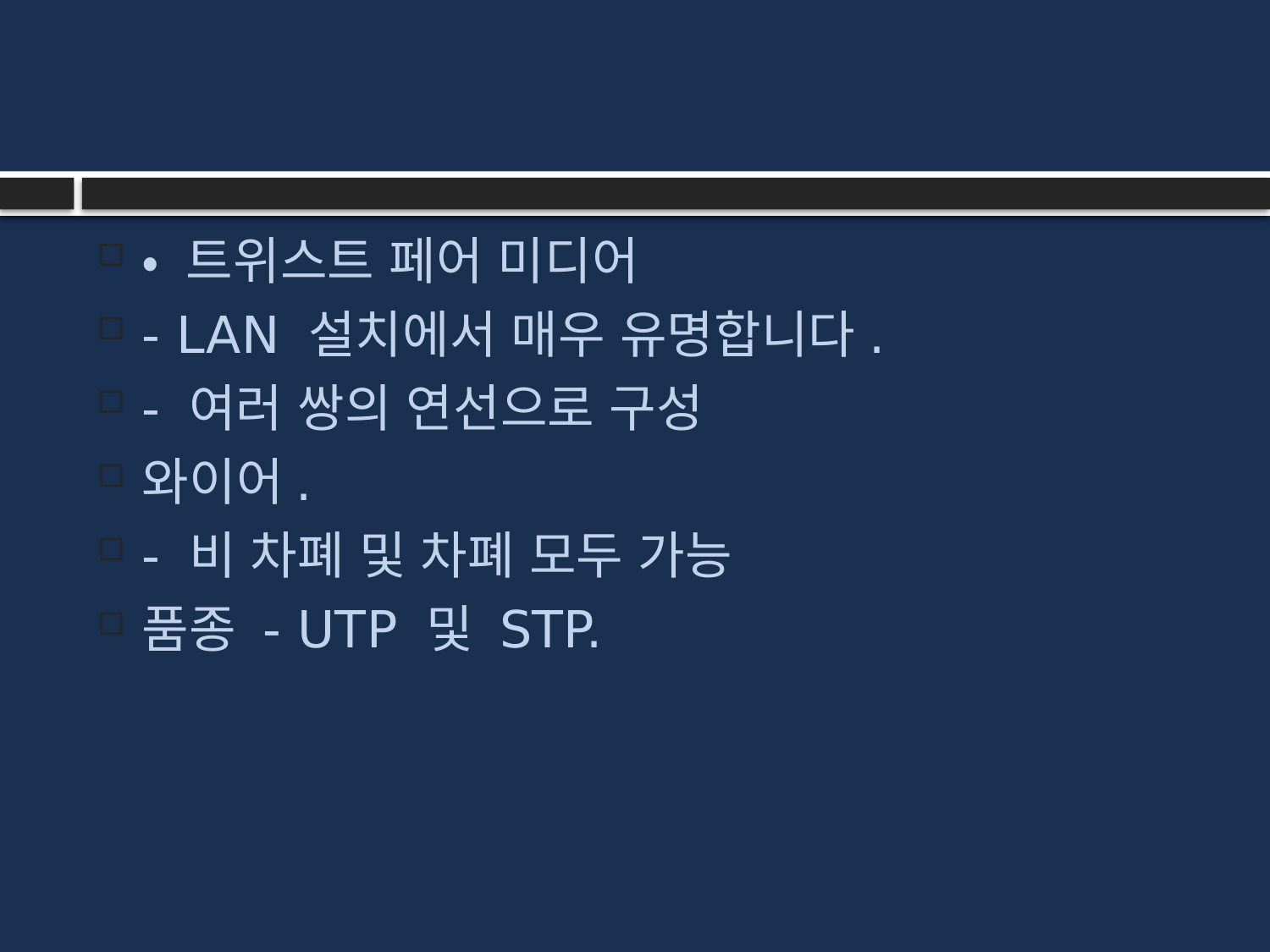

#
• 트위스트 페어 미디어
- LAN 설치에서 매우 유명합니다.
- 여러 쌍의 연선으로 구성
와이어.
- 비 차폐 및 차폐 모두 가능
품종 - UTP 및 STP.